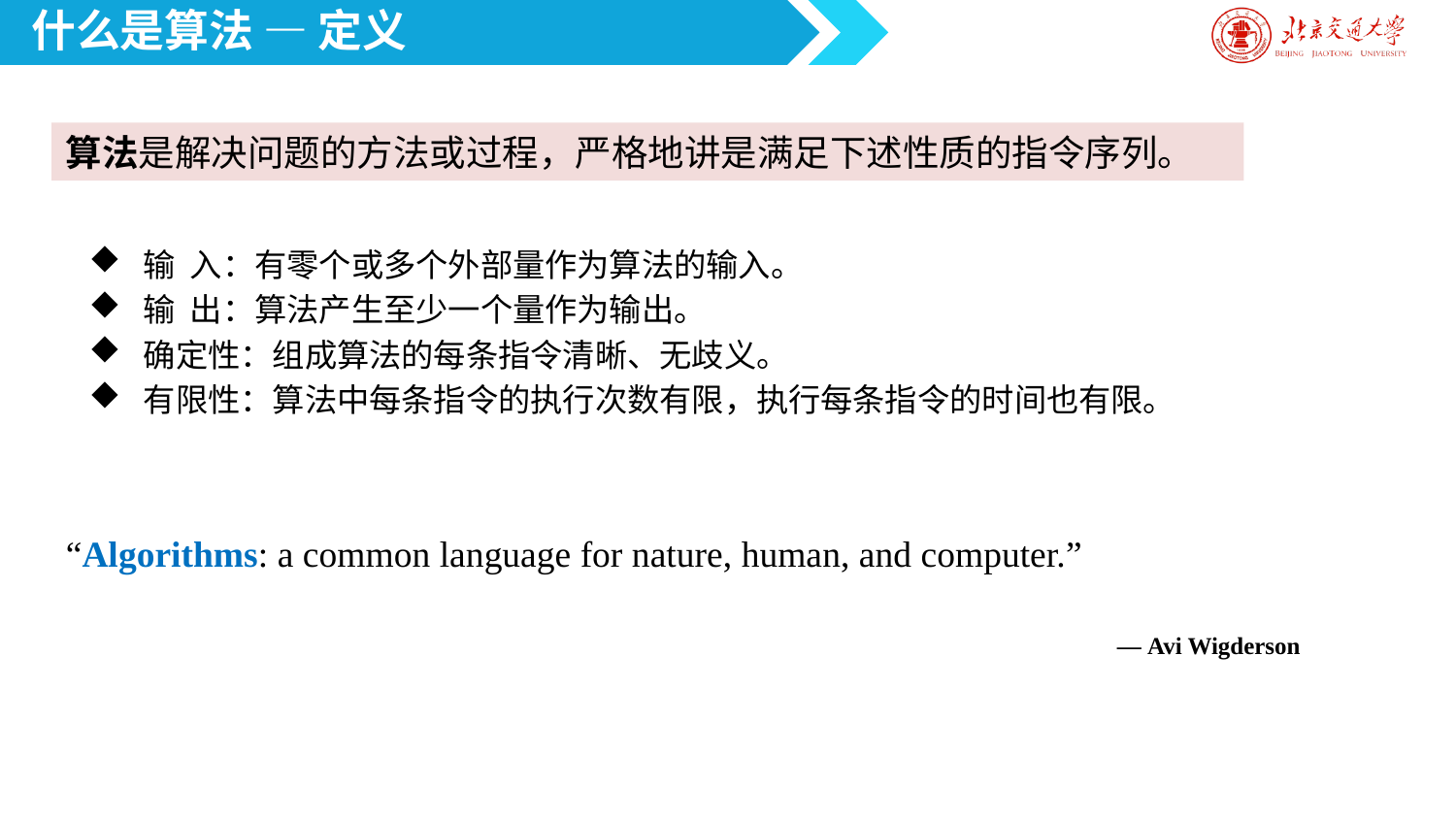

什么是算法 — 定义
算法是解决问题的方法或过程，严格地讲是满足下述性质的指令序列。
输  入：有零个或多个外部量作为算法的输入。
输  出：算法产生至少一个量作为输出。
确定性：组成算法的每条指令清晰、无歧义。
有限性：算法中每条指令的执行次数有限，执行每条指令的时间也有限。
“Algorithms: a common language for nature, human, and computer.”

                                                                                                                  — Avi Wigderson